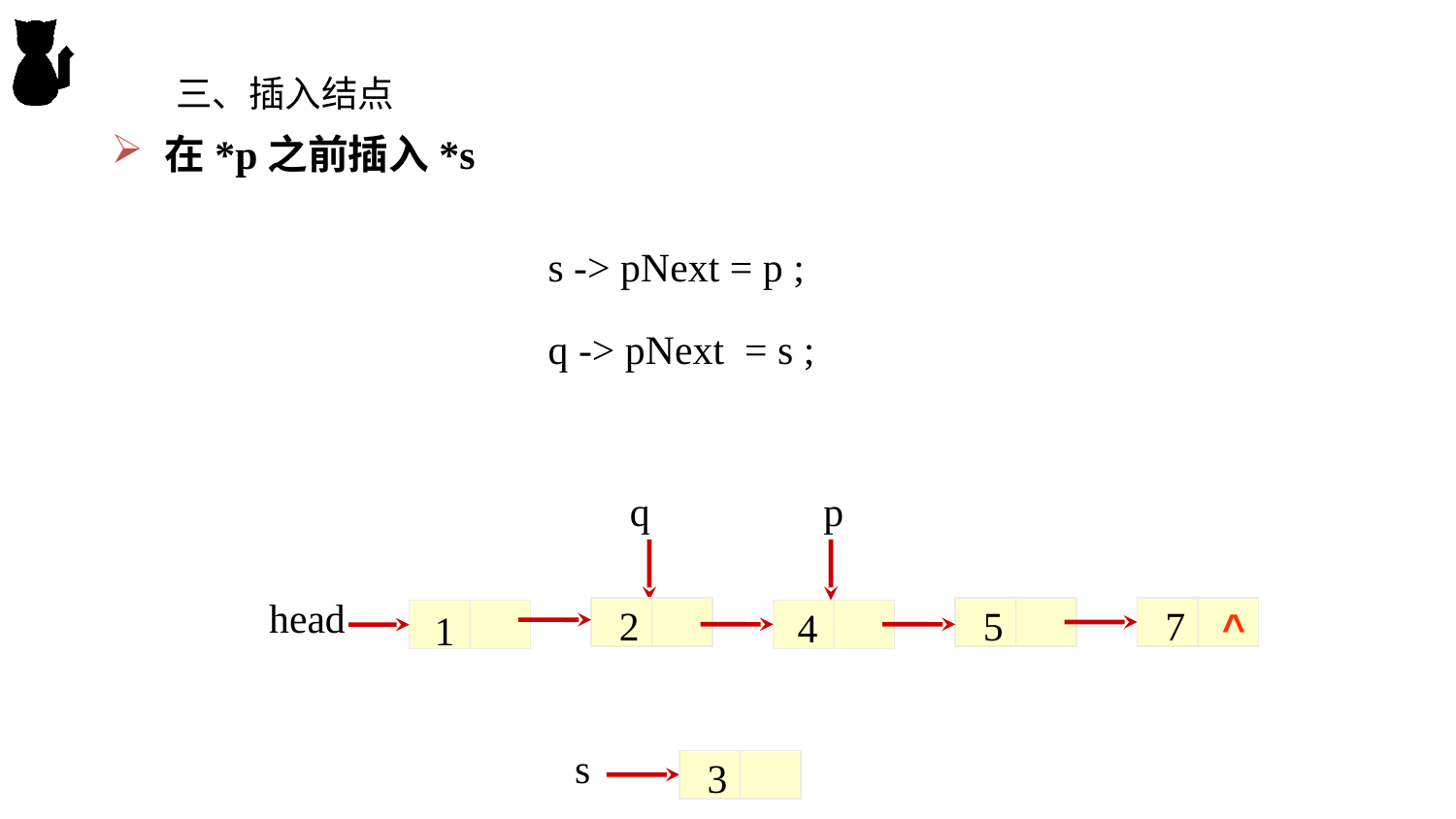

三、插入结点

 在*p之前插入*s
s -> pNext = p ;
q -> pNext  = s ;
q
p

head
2

5
7
4
^
1

s
3